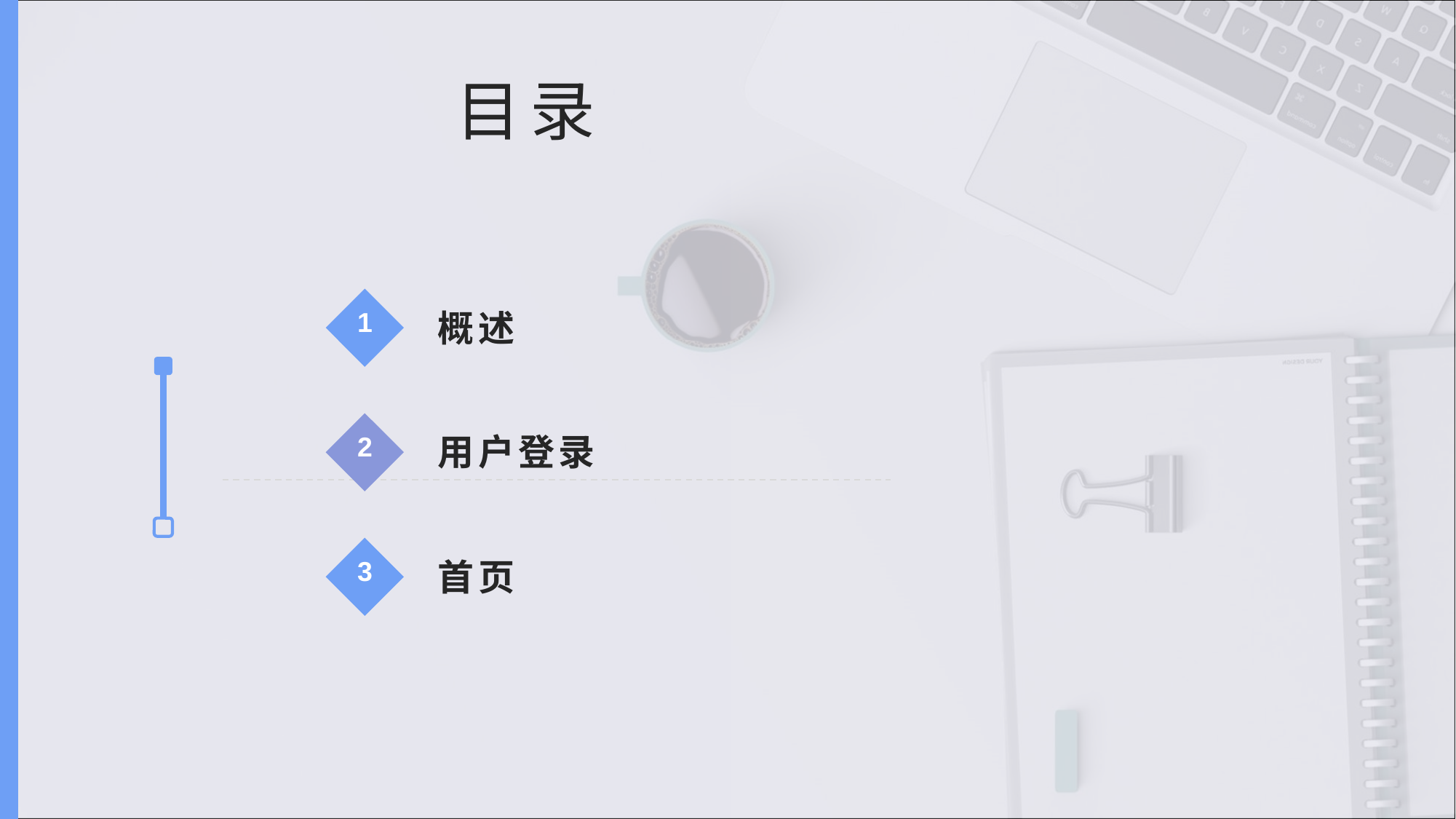

目录
概述

1
用户登录

2
首页

3